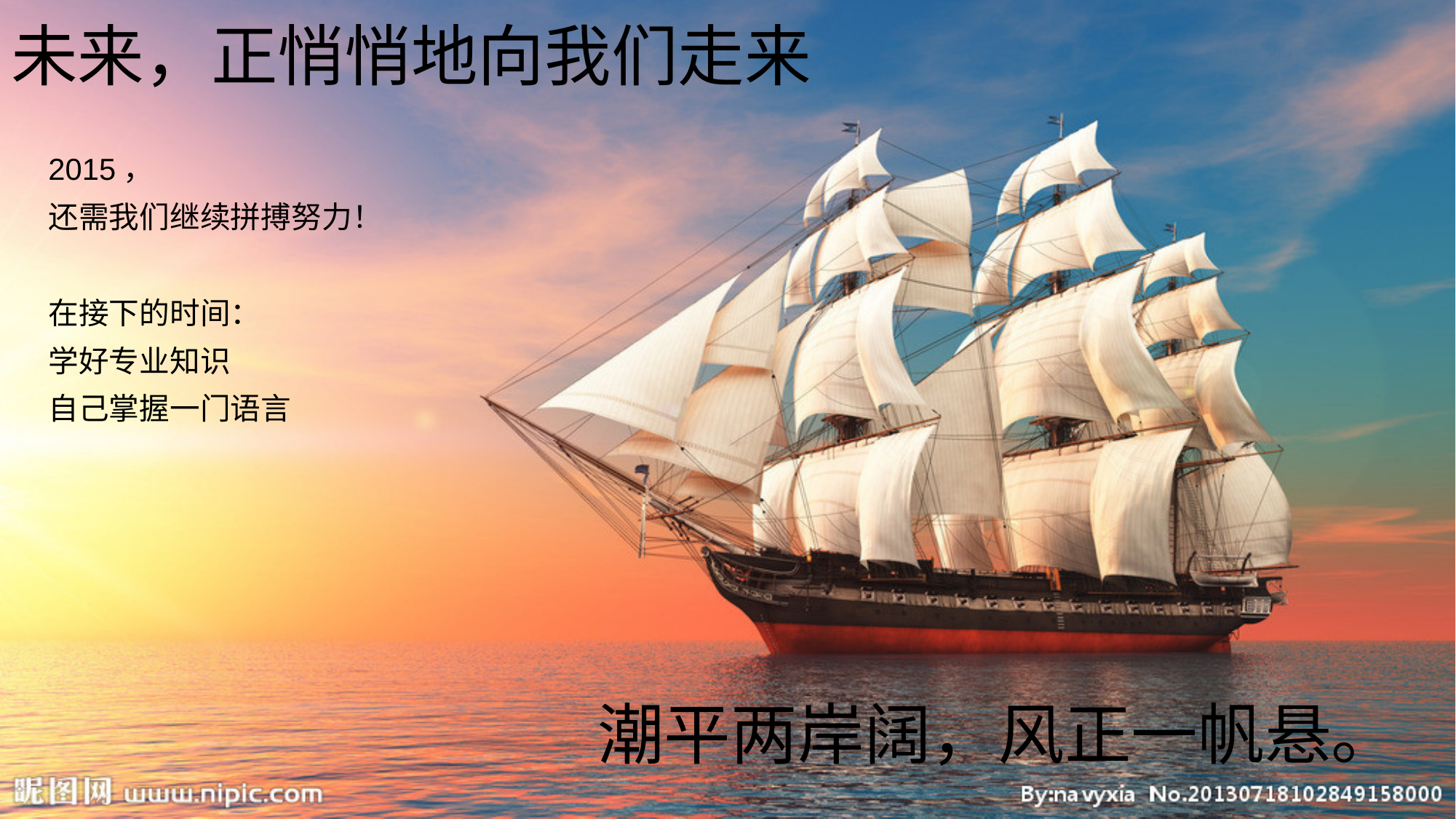

# 未来，正悄悄地向我们走来
2015，
还需我们继续拼搏努力！

在接下的时间：
学好专业知识
自己掌握一门语言

| 潮平两岸阔，风正一帆悬。 |
| --- |